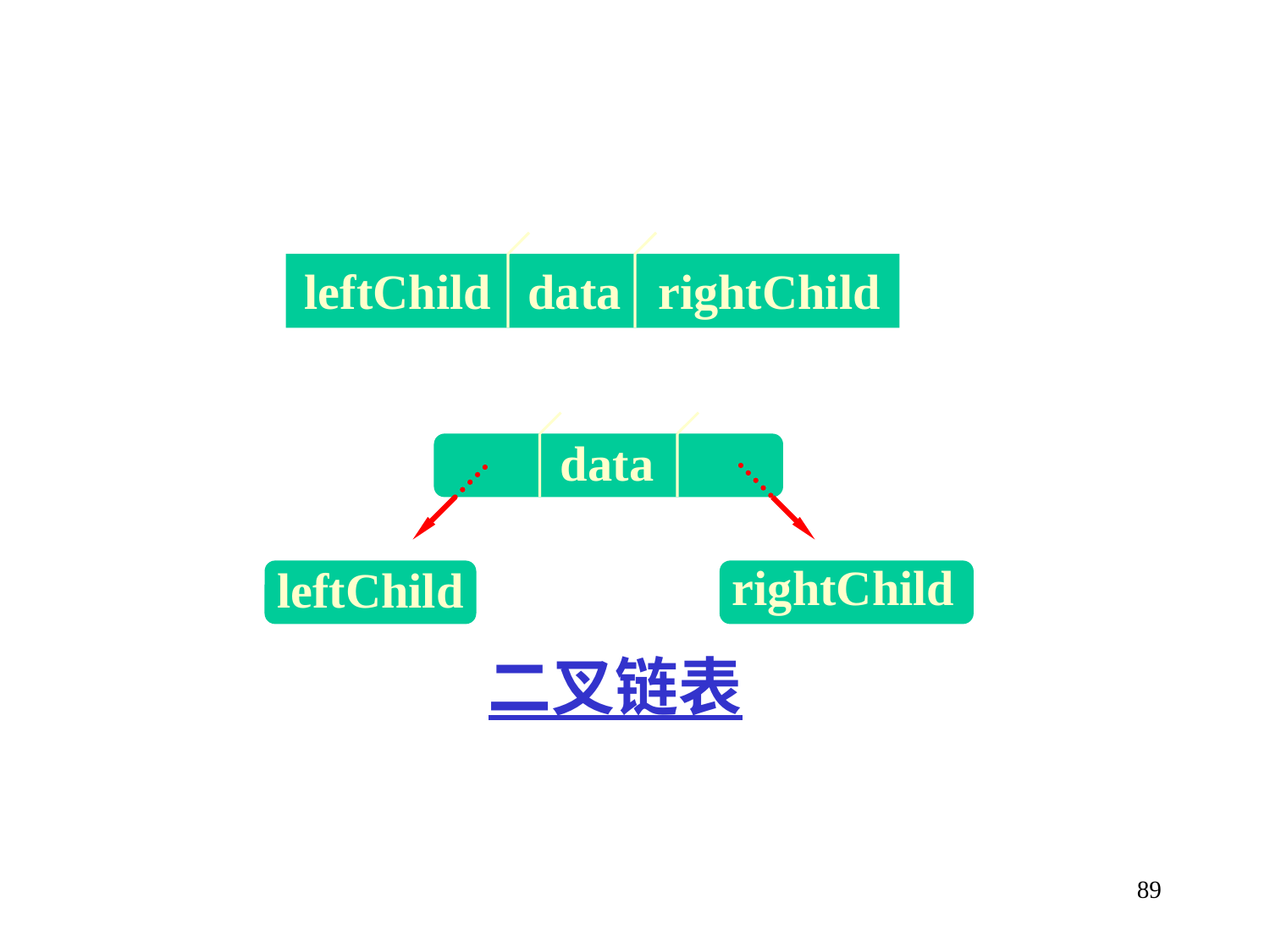

leftChild   data   rightChild

data

rightChild
leftChild

二叉链表
89